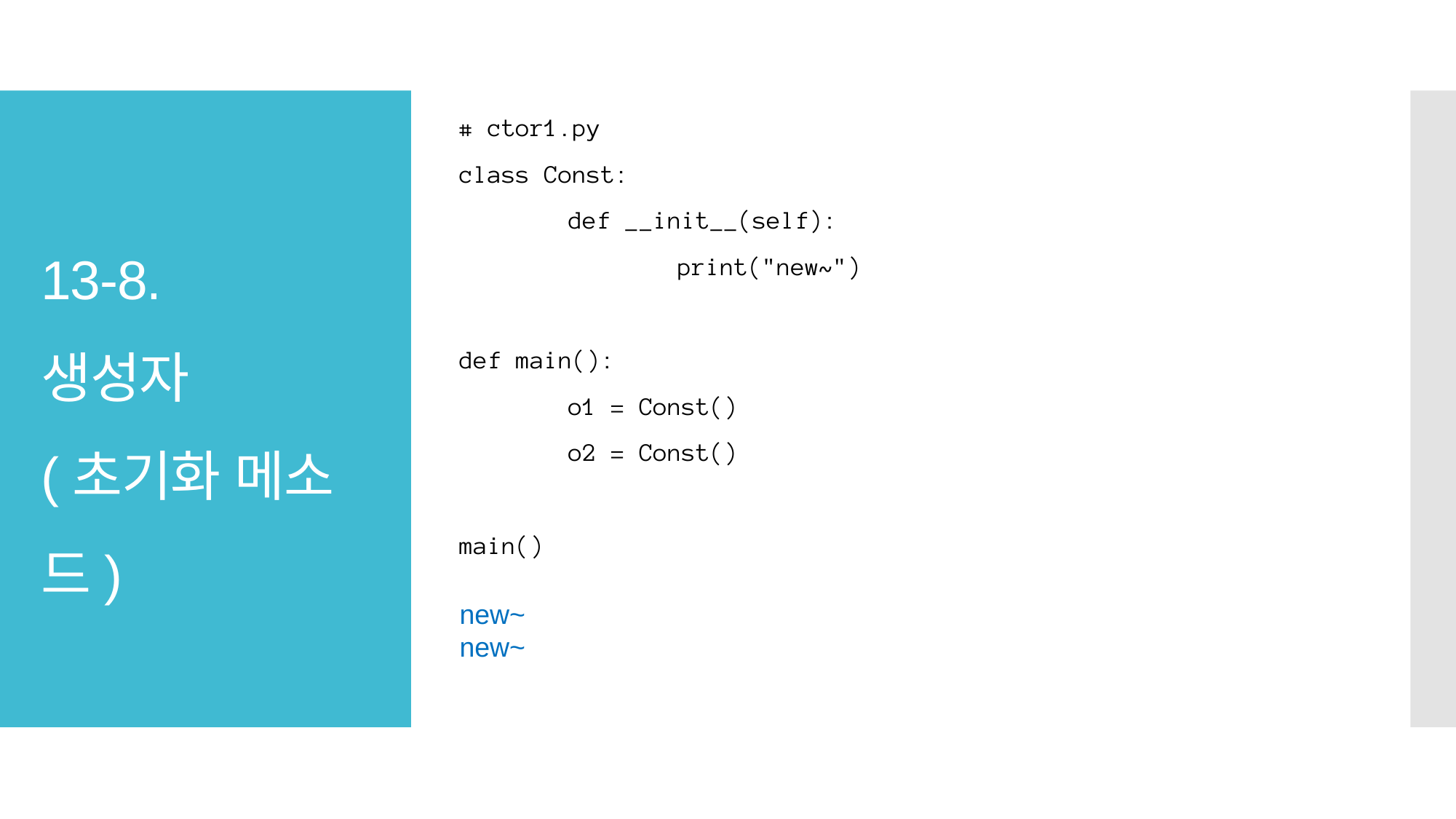

# ctor1.py
class Const:
	def __init__(self):
		print("new~")

def main():
	o1 = Const()
	o2 = Const()

main()
# 13-8. 생성자 (초기화 메소드)
new~
new~